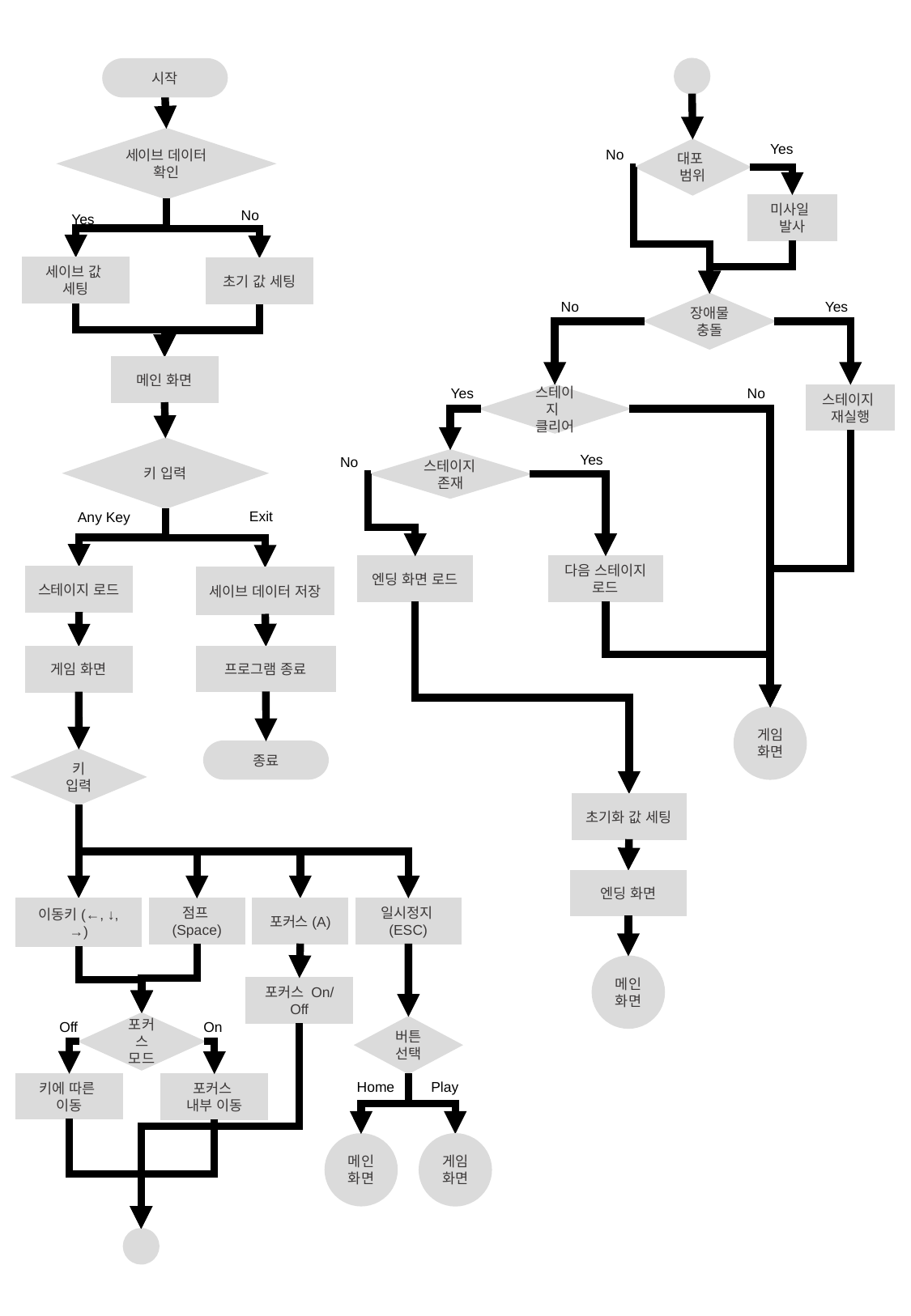

시작
세이브 데이터 확인
Yes
No
대포
범위
미사일
발사
No
Yes
세이브 값
세팅
초기 값 세팅
No
Yes
장애물
충돌
메인 화면
Yes
No
스테이지
클리어
스테이지
재실행
키 입력
Yes
No
스테이지 존재
Exit
Any Key
엔딩 화면 로드
다음 스테이지 로드
스테이지 로드
세이브 데이터 저장
게임 화면
프로그램 종료
게임화면
종료
키 입력
초기화 값 세팅
엔딩 화면
이동키(←, ↓, →)
점프(Space)
포커스(A)
일시정지(ESC)
메인 화면
포커스 On/Off
Off
On
포커스 모드
버튼 선택
Home
Play
키에 따른
이동
포커스
내부 이동
메인 화면
게임화면